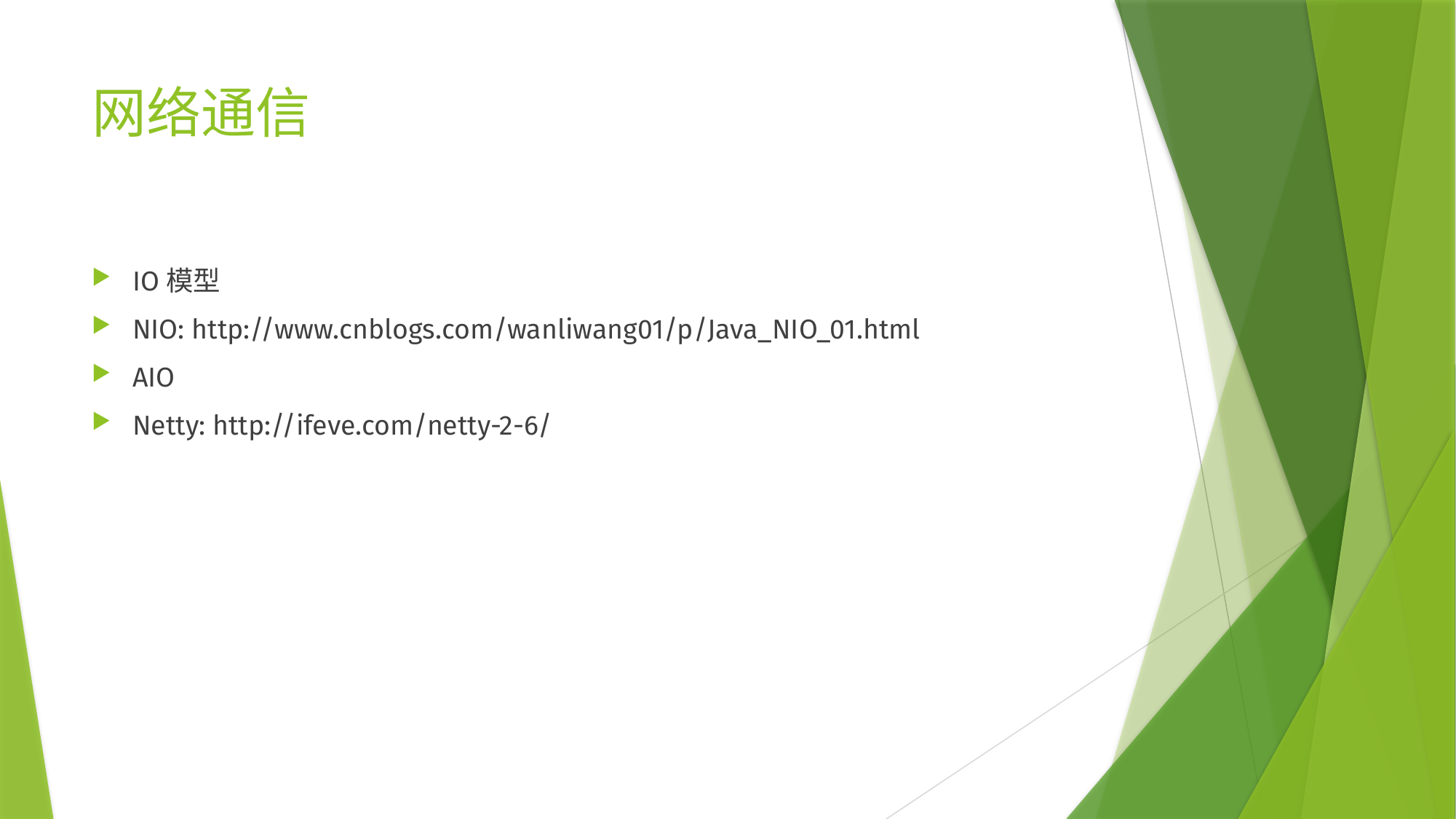

# 网络通信
IO模型
NIO: http://www.cnblogs.com/wanliwang01/p/Java_NIO_01.html
AIO
Netty: http://ifeve.com/netty-2-6/